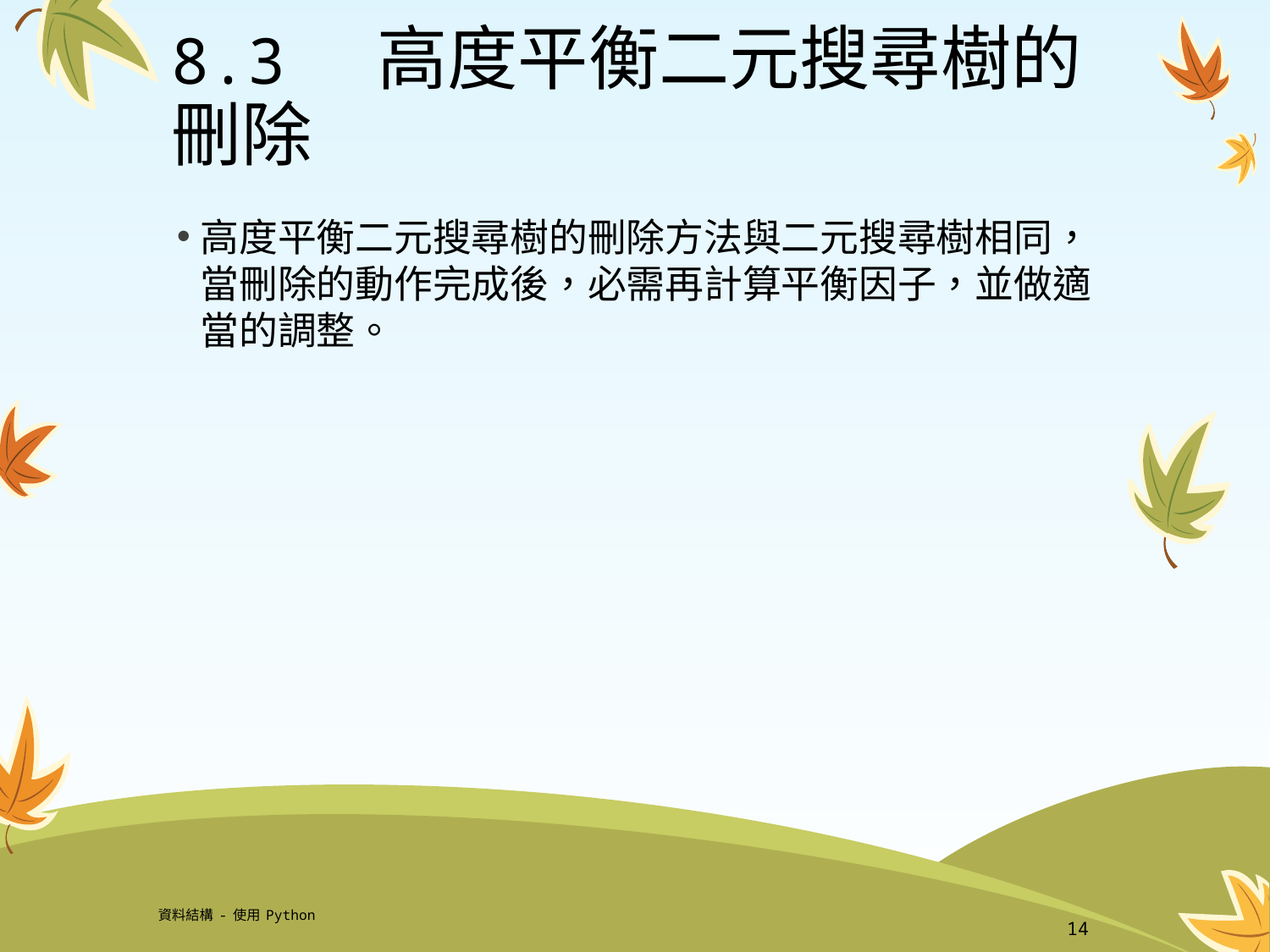

# 8.3  高度平衡二元搜尋樹的刪除
高度平衡二元搜尋樹的刪除方法與二元搜尋樹相同，當刪除的動作完成後，必需再計算平衡因子，並做適當的調整。

資料結構-使用Python
14